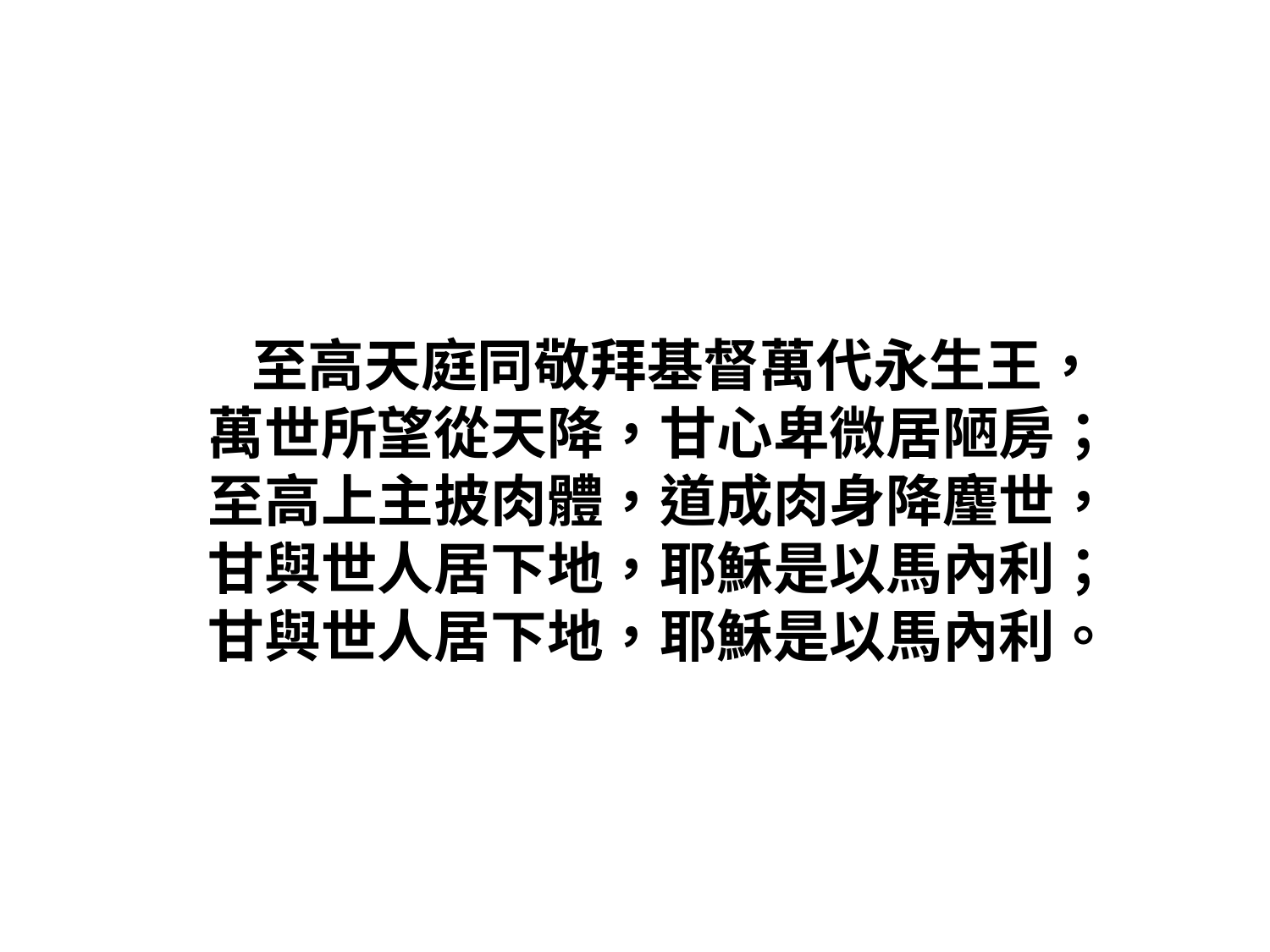

#
     至高天庭同敬拜基督萬代永生王，
萬世所望從天降，甘心卑微居陋房；
至高上主披肉體，道成肉身降麈世，
甘與世人居下地，耶穌是以馬內利；
甘與世人居下地，耶穌是以馬內利。